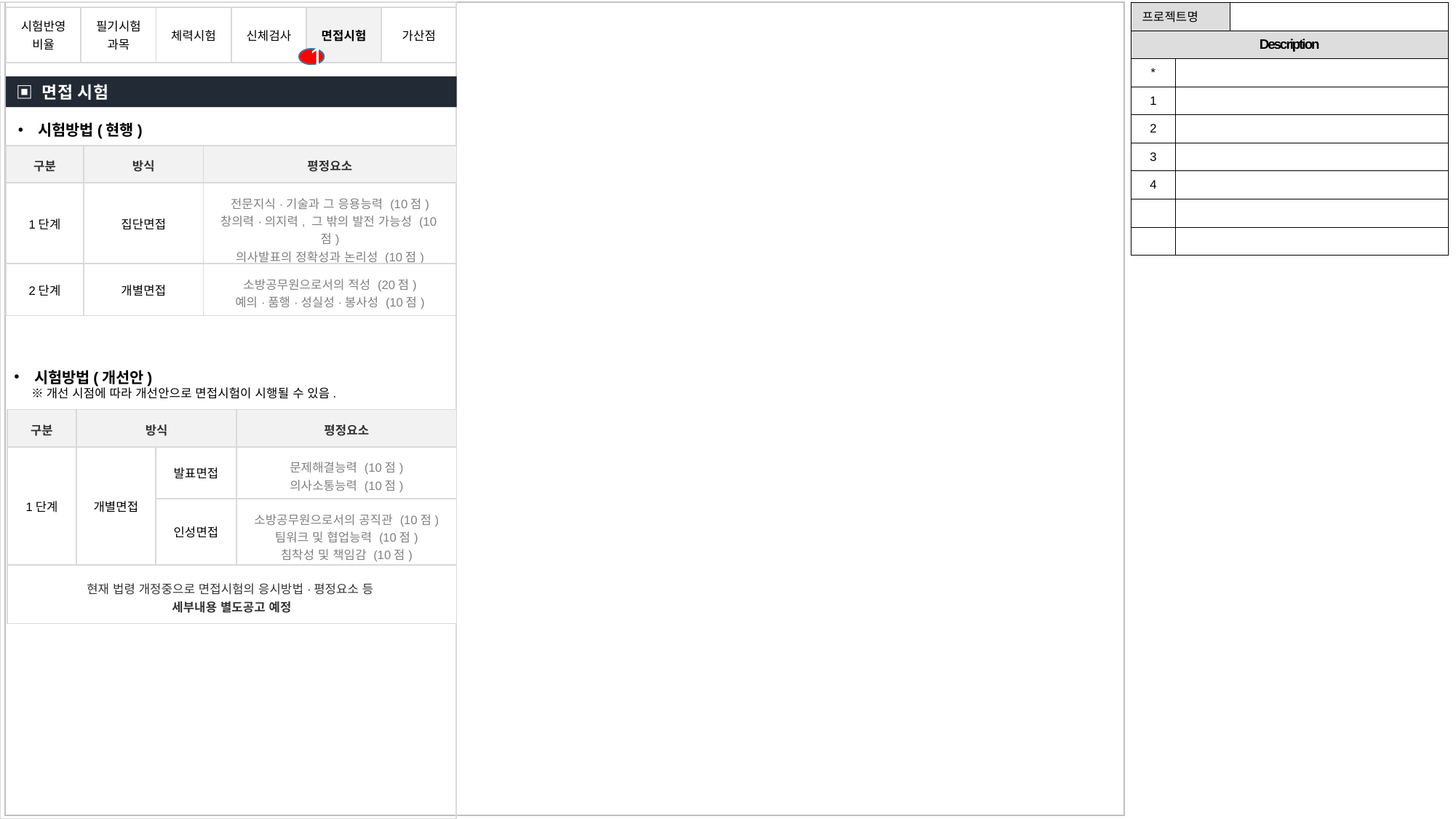

| 프로젝트명 |  |  |
| --- | --- | --- |
| Description |  |  |
| \* |  |  |
| 1 |  |  |
| 2 |  |  |
| 3 |  |  |
| 4 |  |  |
|  |  |  |
|  |  |  |
| 시험반영비율 | 필기시험과목 | 체력시험 | 신체검사 | 면접시험 | 가산점 |
| --- | --- | --- | --- | --- | --- |
1
▣ 면접 시험
시험방법(현행)
| 구분 | 방식 | 평정요소 |
| --- | --- | --- |
| 1단계 | 집단면접 | 전문지식·기술과 그 응용능력 (10점) 창의력·의지력, 그 밖의 발전 가능성 (10점) 의사발표의 정확성과 논리성 (10점) |
| 2단계 | 개별면접 | 소방공무원으로서의 적성 (20점) 예의·품행·성실성·봉사성 (10점) |
시험방법(개선안)
     ※개선 시점에 따라 개선안으로 면접시험이 시행될 수 있음.
| 구분 | 방식 |  | 평정요소 |
| --- | --- | --- | --- |
| 1단계 | 개별면접 | 발표면접 | 문제해결능력 (10점) 의사소통능력 (10점) |
|  |  | 인성면접 | 소방공무원으로서의 공직관 (10점) 팀워크 및 협업능력 (10점) 침착성 및 책임감 (10점) |
| 현재 법령 개정중으로 면접시험의 응시방법·평정요소 등  세부내용 별도공고 예정 |  |  |  |